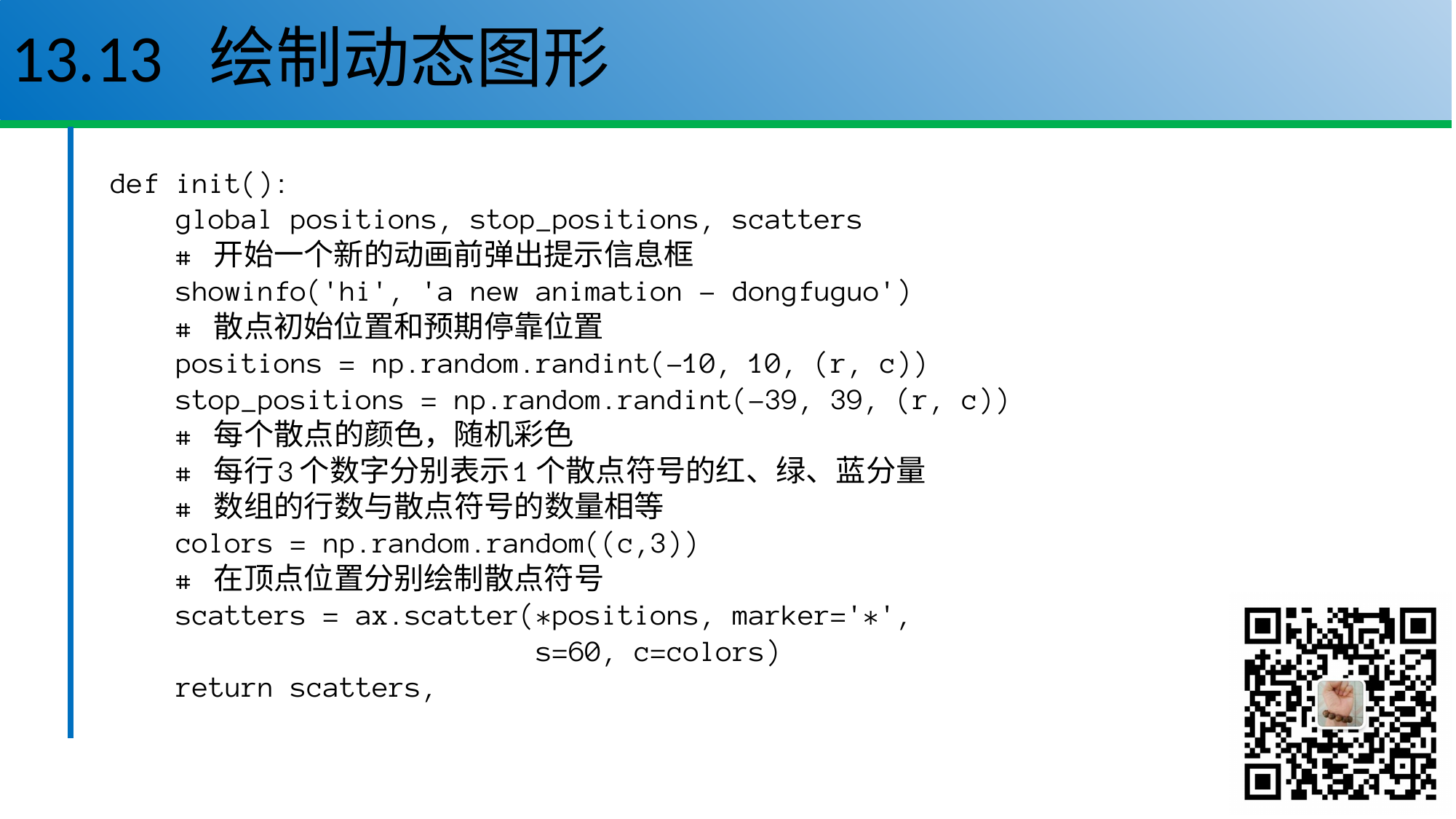

# 13.13  绘制动态图形
def init():
    global positions, stop_positions, scatters
    # 开始一个新的动画前弹出提示信息框
    showinfo('hi', 'a new animation - dongfuguo')
    # 散点初始位置和预期停靠位置
    positions = np.random.randint(-10, 10, (r, c))
    stop_positions = np.random.randint(-39, 39, (r, c))
    # 每个散点的颜色，随机彩色
    # 每行3个数字分别表示1个散点符号的红、绿、蓝分量
    # 数组的行数与散点符号的数量相等
    colors = np.random.random((c,3))
    # 在顶点位置分别绘制散点符号
    scatters = ax.scatter(*positions, marker='*',
                          s=60, c=colors)
    return scatters,
58